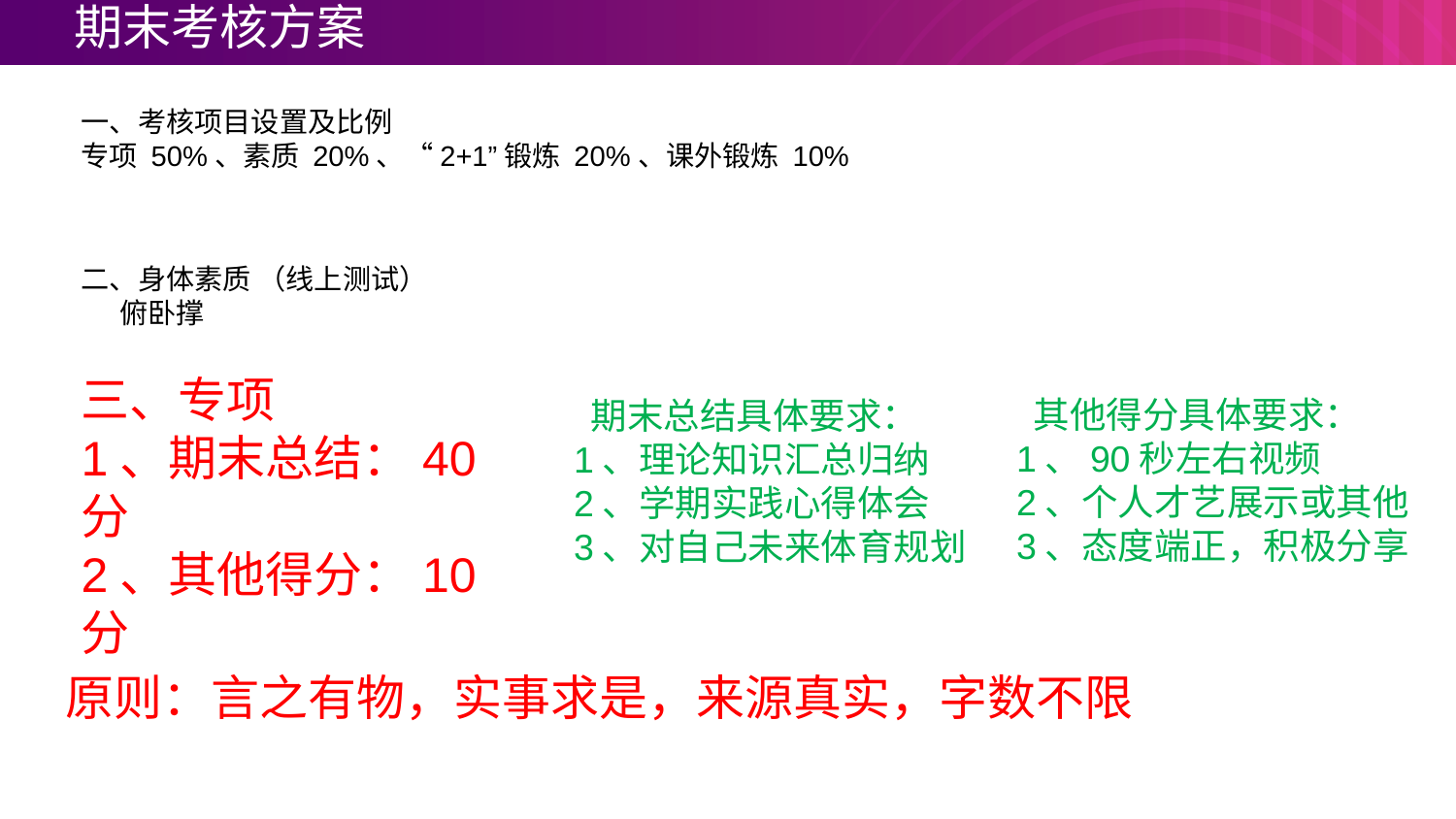

期末考核方案
一、考核项目设置及比例
专项 50%、素质 20%、“2+1”锻炼 20%、课外锻炼 10%
二、身体素质 （线上测试）
     俯卧撑
三、专项
1、期末总结：40分
2、其他得分：10分

 其他得分具体要求：
1、90秒左右视频
2、个人才艺展示或其他
3、态度端正，积极分享
 期末总结具体要求：
1、理论知识汇总归纳
2、学期实践心得体会
3、对自己未来体育规划
原则：言之有物，实事求是，来源真实，字数不限